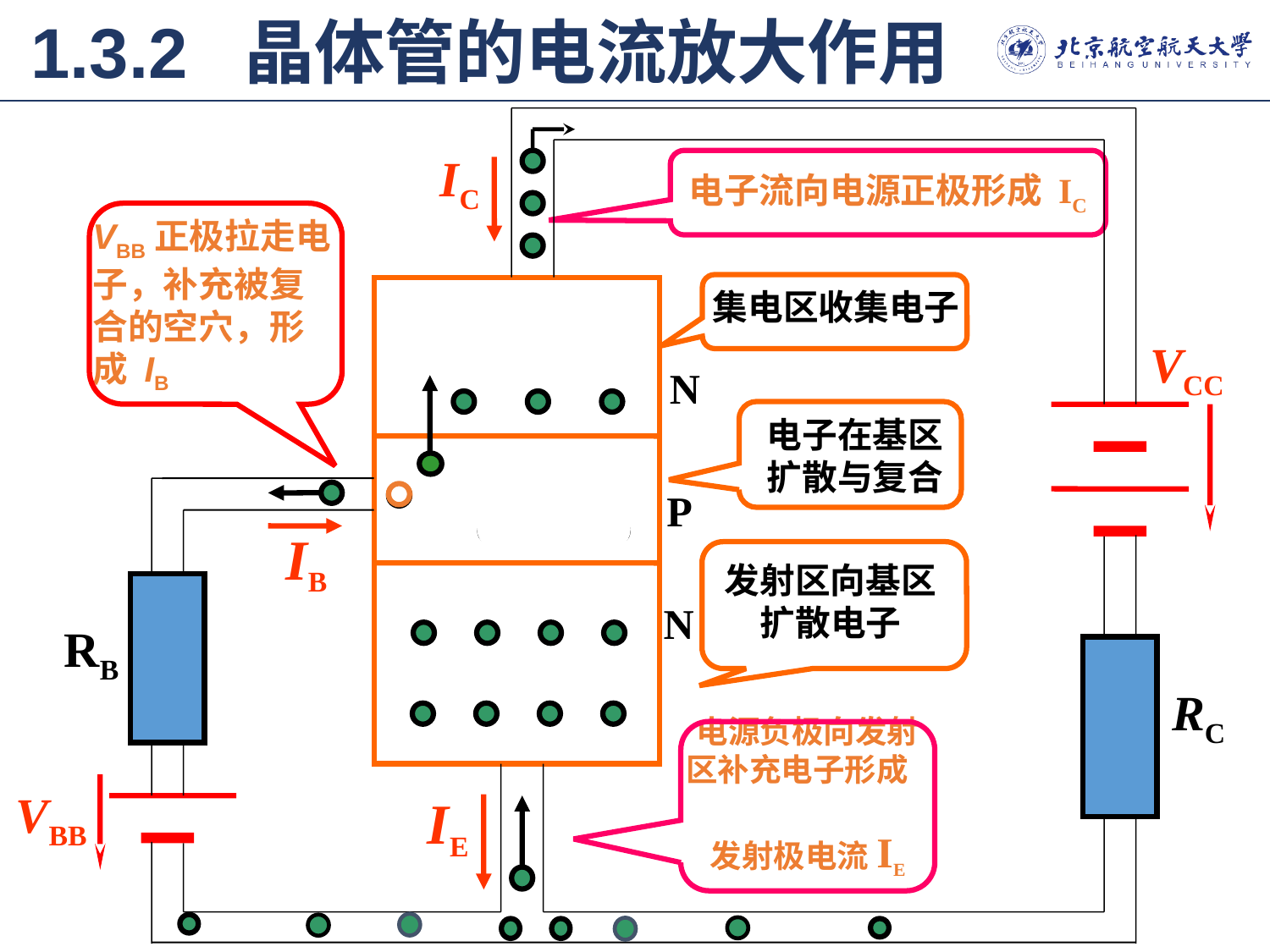

1.3.2  晶体管的电流放大作用

IC

电子流向电源正极形成 IC

VBB正极拉走电
子，补充被复
合的空穴，形
成 IB

集电区收集电子

VCC
N

电子在基区
扩散与复合

P

IB

发射区向基区
扩散电子

N
RB

RC

电源负极向发射
区补充电子形成
发射极电流IE

VBB
IE

32